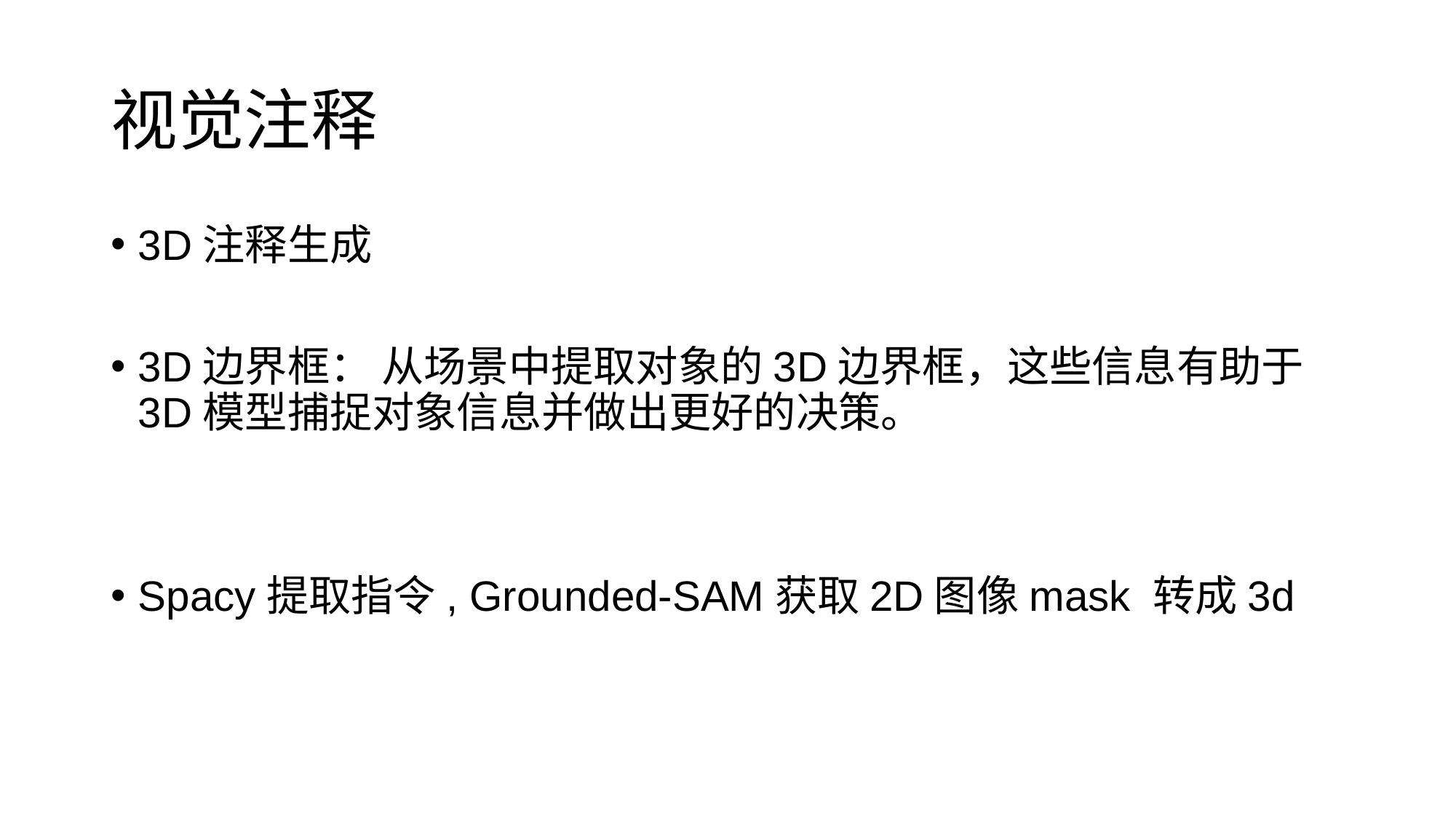

# 视觉注释
3D注释生成

3D边界框： 从场景中提取对象的3D边界框，这些信息有助于3D模型捕捉对象信息并做出更好的决策。

Spacy提取指令, Grounded-SAM获取2D图像mask 转成3d